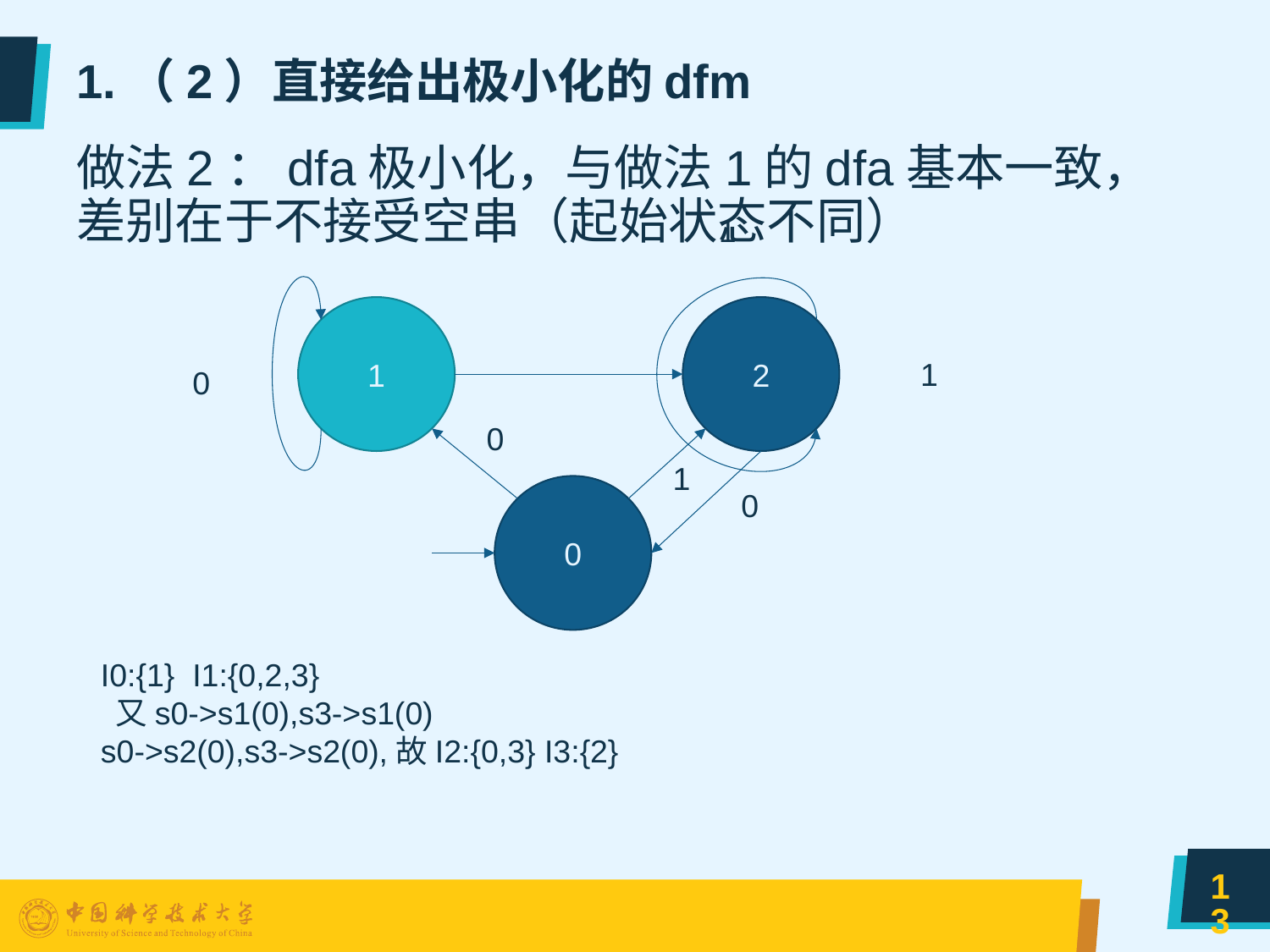

# 1.（2）直接给出极小化的dfm
做法2：dfa极小化，与做法1的dfa基本一致，差别在于不接受空串（起始状态不同）
1
1
2
1
0
0
1
0
0
I0:{1}  I1:{0,2,3}
 又s0->s1(0),s3->s1(0)
s0->s2(0),s3->s2(0),故I2:{0,3} I3:{2}
13